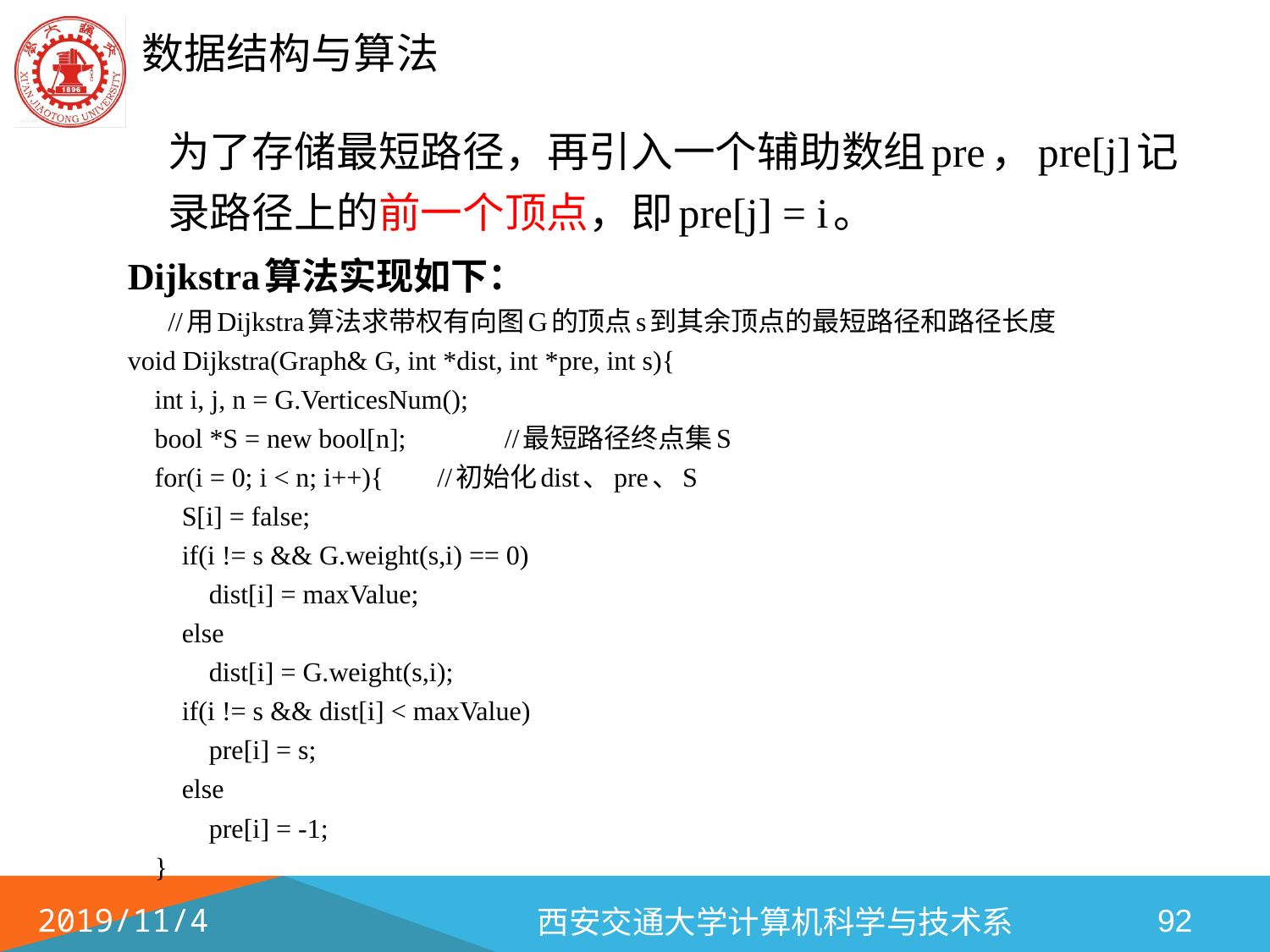

为了存储最短路径，再引入一个辅助数组pre，pre[j]记录路径上的前一个顶点，即pre[j] = i。
Dijkstra算法实现如下：
	//用Dijkstra算法求带权有向图G的顶点s到其余顶点的最短路径和路径长度
void Dijkstra(Graph& G, int *dist, int *pre, int s){
    int i, j, n = G.VerticesNum();
    bool *S = new bool[n];      	//最短路径终点集S
    for(i = 0; i < n; i++){     		//初始化dist、pre、S
        S[i] = false;
        if(i != s && G.weight(s,i) == 0)
            dist[i] = maxValue;
        else
            dist[i] = G.weight(s,i);
        if(i != s && dist[i] < maxValue)
            pre[i] = s;
        else
            pre[i] = -1;
    }